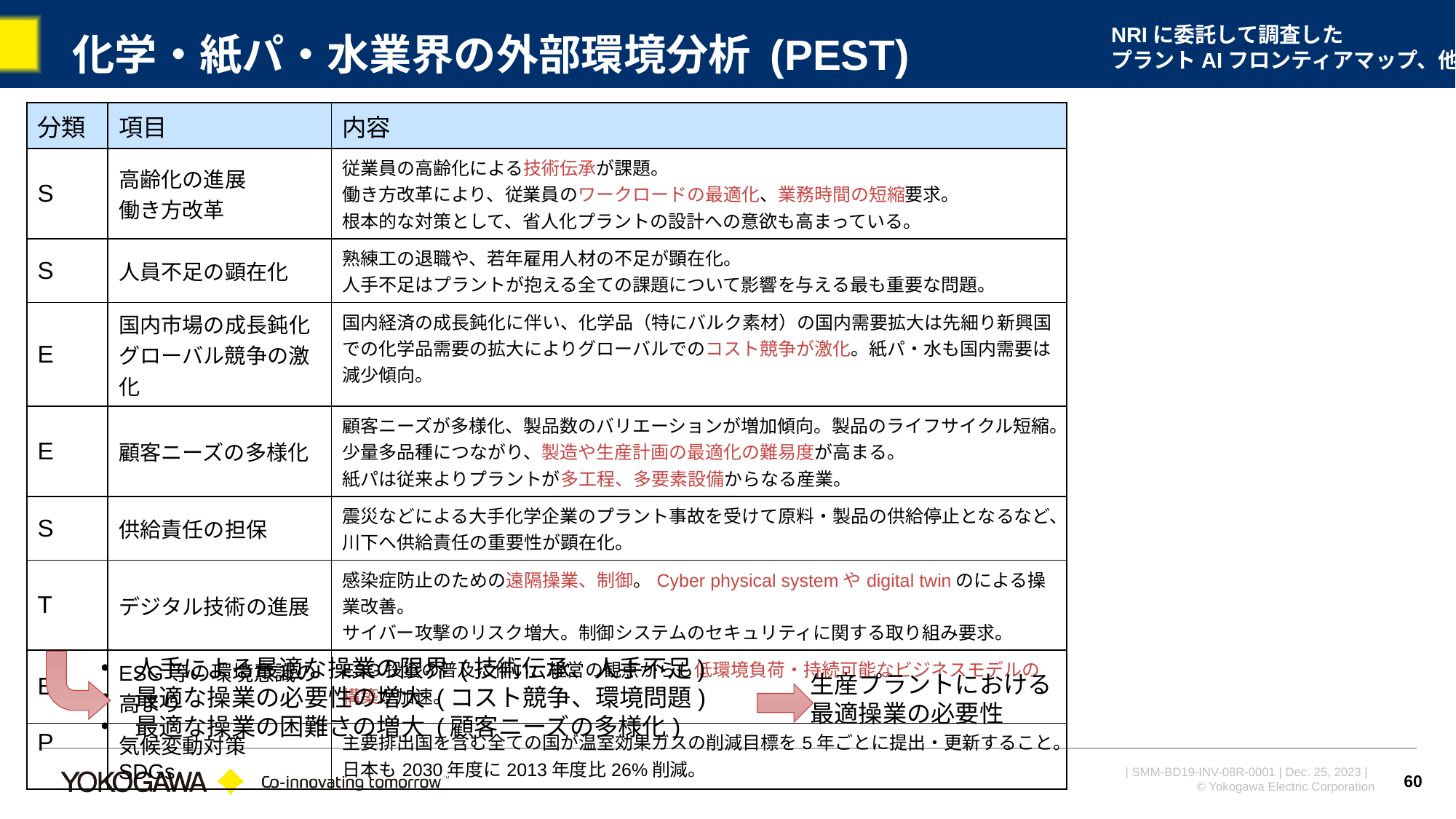

NRIに委託して調査した
プラントAIフロンティアマップ、他
# 化学・紙パ・水業界の外部環境分析 (PEST)
| 分類 | 項目 | 内容 |
| --- | --- | --- |
| S | 高齢化の進展 働き方改革 | 従業員の高齢化による技術伝承が課題。 働き方改革により、従業員のワークロードの最適化、業務時間の短縮要求。 根本的な対策として、省人化プラントの設計への意欲も高まっている。 |
| S | 人員不足の顕在化 | 熟練工の退職や、若年雇用人材の不足が顕在化。 人手不足はプラントが抱える全ての課題について影響を与える最も重要な問題。 |
| E | 国内市場の成長鈍化 グローバル競争の激化 | 国内経済の成長鈍化に伴い、化学品（特にバルク素材）の国内需要拡大は先細り新興国での化学品需要の拡大によりグローバルでのコスト競争が激化。紙パ・水も国内需要は減少傾向。 |
| E | 顧客ニーズの多様化 | 顧客ニーズが多様化、製品数のバリエーションが増加傾向。製品のライフサイクル短縮。少量多品種につながり、製造や生産計画の最適化の難易度が高まる。 紙パは従来よりプラントが多工程、多要素設備からなる産業。 |
| S | 供給責任の担保 | 震災などによる大手化学企業のプラント事故を受けて原料・製品の供給停止となるなど、川下へ供給責任の重要性が顕在化。 |
| T | デジタル技術の進展 | 感染症防止のための遠隔操業、制御。Cyber physical systemやdigital twinのによる操業改善。 サイバー攻撃のリスク増大。制御システムのセキュリティに関する取り組み要求。 |
| E | ESG等の環境意識の高まり | ESG投資の普及に伴い、経営の観点からも低環境負荷・持続可能なビジネスモデルの構築が加速。 |
| P | 気候変動対策 SDGs | 主要排出国を含む全ての国が温室効果ガスの削減目標を5年ごとに提出・更新すること。日本も2030年度に2013年度比26%削減。 |
人手による最適な操業の限界 (技術伝承、人手不足)
最適な操業の必要性の増大 (コスト競争、環境問題)
最適な操業の困難さの増大 (顧客ニーズの多様化)

生産プラントにおける
最適操業の必要性

60